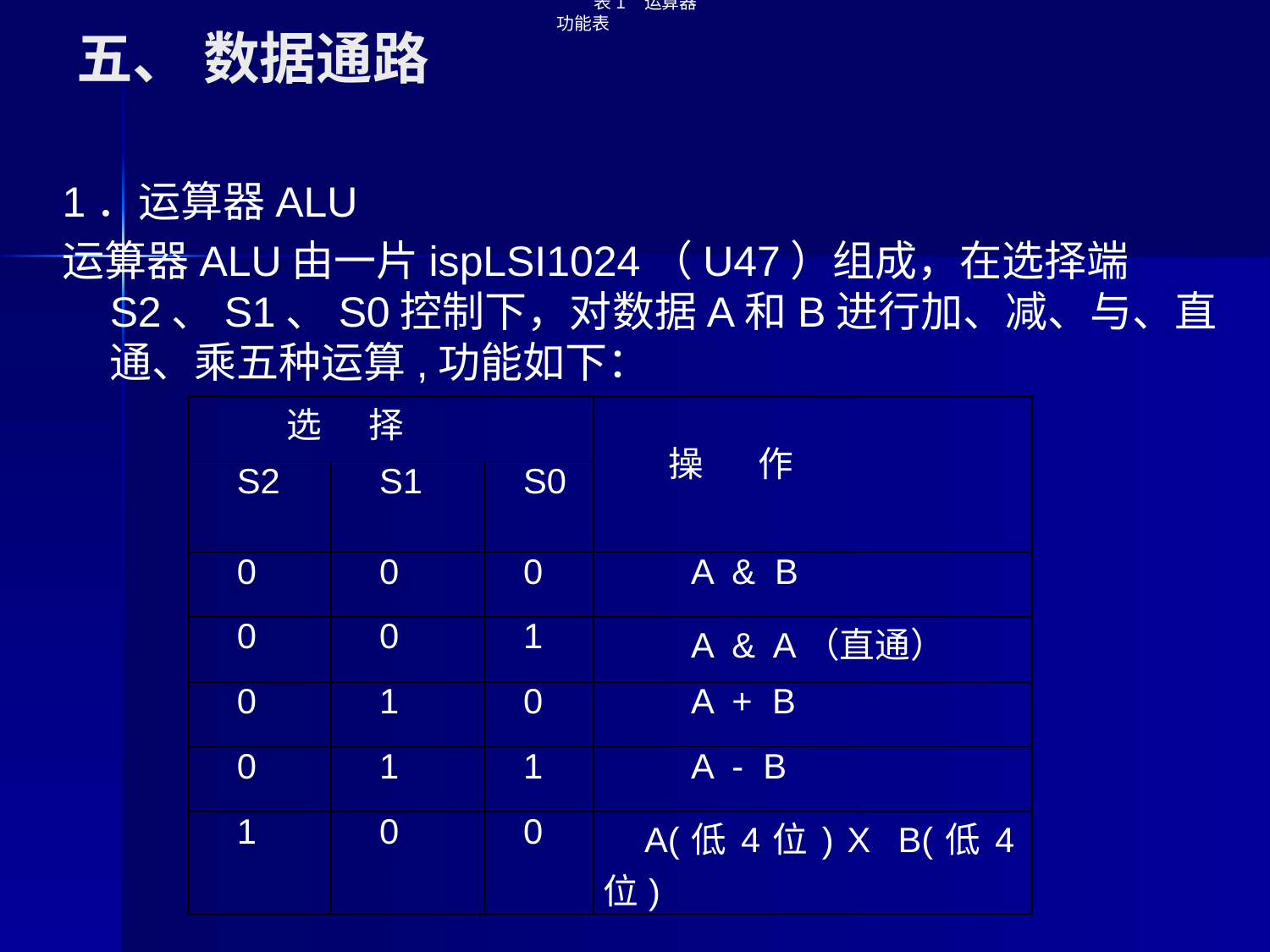

表1   运算器功能表

# 五、	数据通路
1．运算器ALU
运算器ALU由一片ispLSI1024（U47）组成，在选择端S2、S1、S0控制下，对数据A和B进行加、减、与、直通、乘五种运算,功能如下：

| 选 择 |  |  | 操 作 |
| --- | --- | --- | --- |
| S2 | S1 | S0 |  |
| 0 | 0 | 0 | A & B |
| 0 | 0 | 1 | A & A（直通） |
| 0 | 1 | 0 | A + B |
| 0 | 1 | 1 | A - B |
| 1 | 0 | 0 | A(低4位) X B(低4位) |